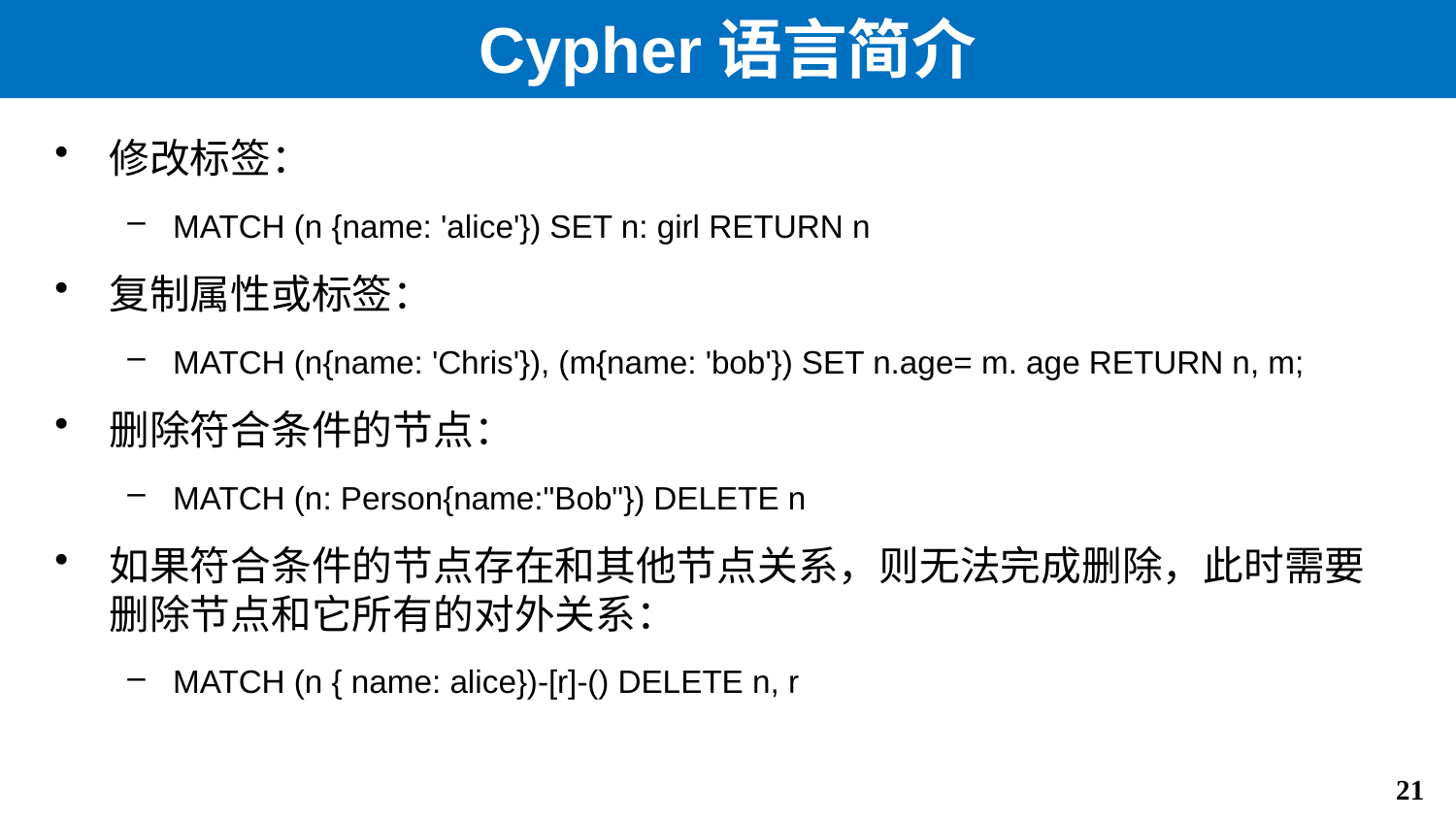

# Cypher语言简介
修改标签：
MATCH (n {name: 'alice'}) SET n: girl RETURN n
复制属性或标签：
MATCH (n{name: 'Chris'}), (m{name: 'bob'}) SET n.age= m. age RETURN n, m;
删除符合条件的节点：
MATCH (n: Person{name:"Bob"}) DELETE n
如果符合条件的节点存在和其他节点关系，则无法完成删除，此时需要删除节点和它所有的对外关系：
MATCH (n { name: alice})-[r]-() DELETE n, r